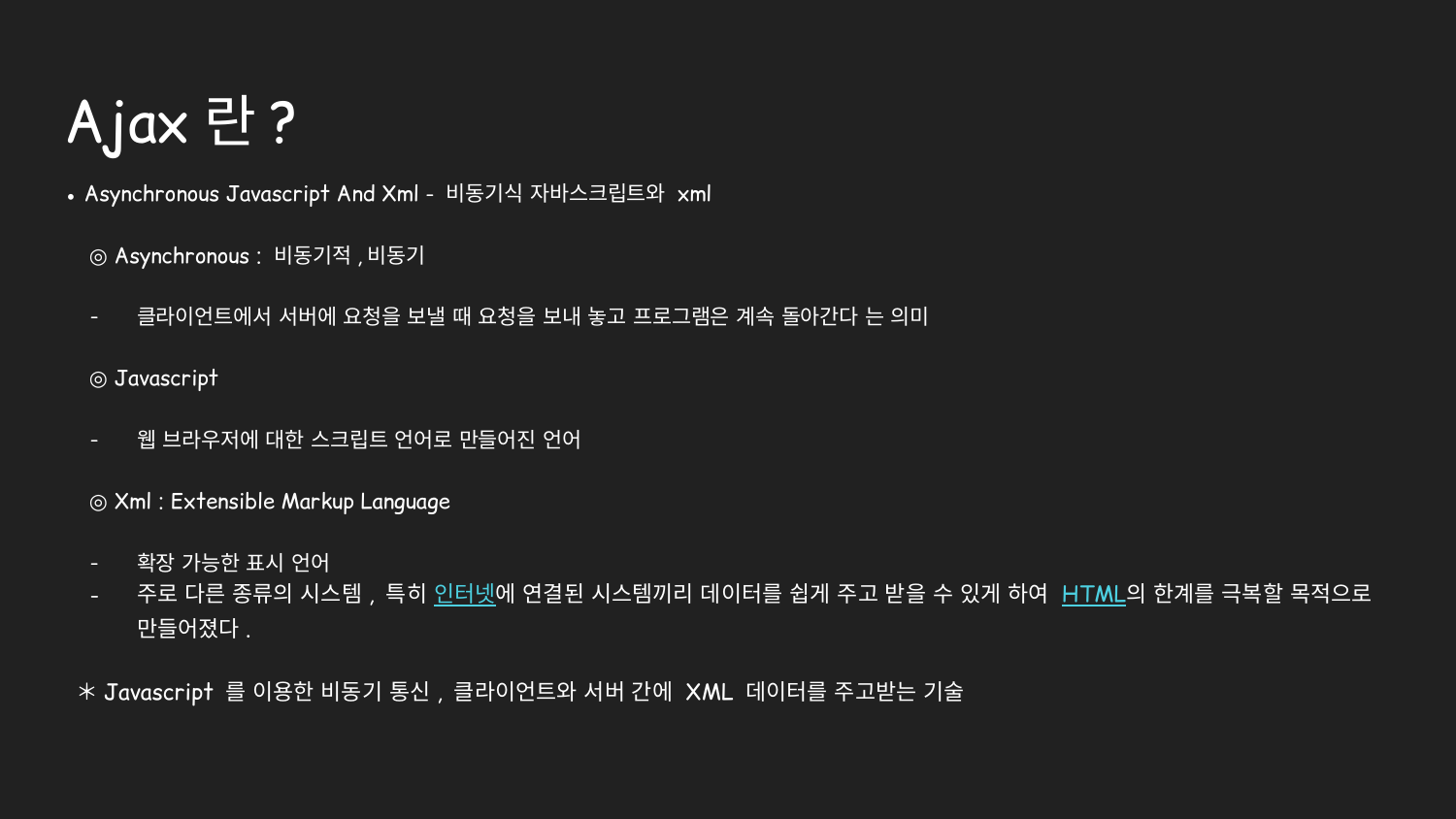

# Ajax란?
● Asynchronous Javascript And Xml - 비동기식 자바스크립트와 xml
    ◎ Asynchronous : 비동기적,비동기
클라이언트에서 서버에 요청을 보낼 때 요청을 보내 놓고 프로그램은 계속 돌아간다 는 의미
    ◎ Javascript
웹 브라우저에 대한 스크립트 언어로 만들어진 언어
    ◎ Xml : Extensible Markup Language
확장 가능한 표시 언어
주로 다른 종류의 시스템, 특히 인터넷에 연결된 시스템끼리 데이터를 쉽게 주고 받을 수 있게 하여 HTML의 한계를 극복할 목적으로 만들어졌다.
 ＊Javascript 를 이용한 비동기 통신, 클라이언트와 서버 간에 XML 데이터를 주고받는 기술